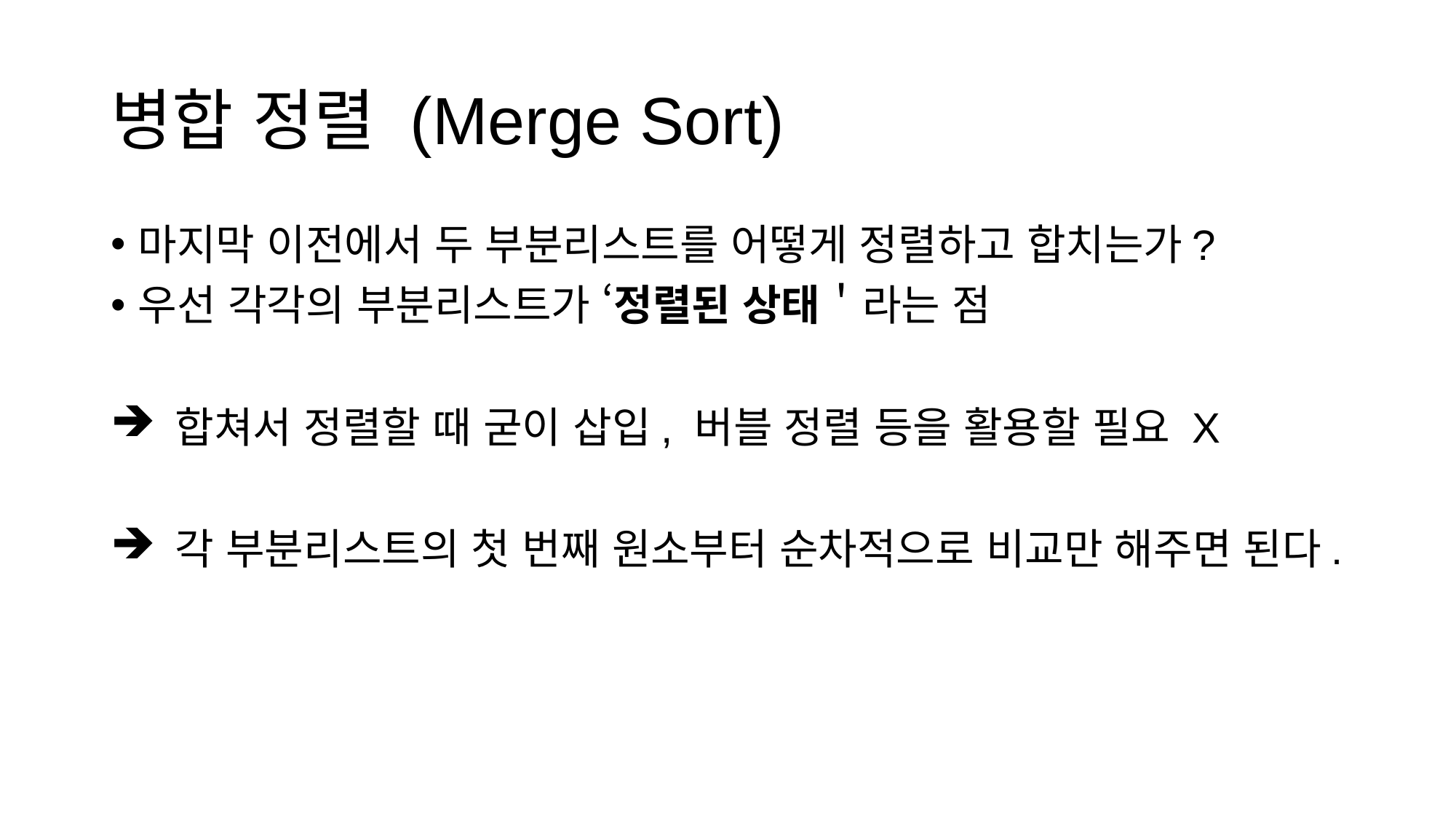

# 병합 정렬 (Merge Sort)
마지막 이전에서 두 부분리스트를 어떻게 정렬하고 합치는가?
우선 각각의 부분리스트가 ‘정렬된 상태＇라는 점

 합쳐서 정렬할 때 굳이 삽입, 버블 정렬 등을 활용할 필요 X

 각 부분리스트의 첫 번째 원소부터 순차적으로 비교만 해주면 된다.